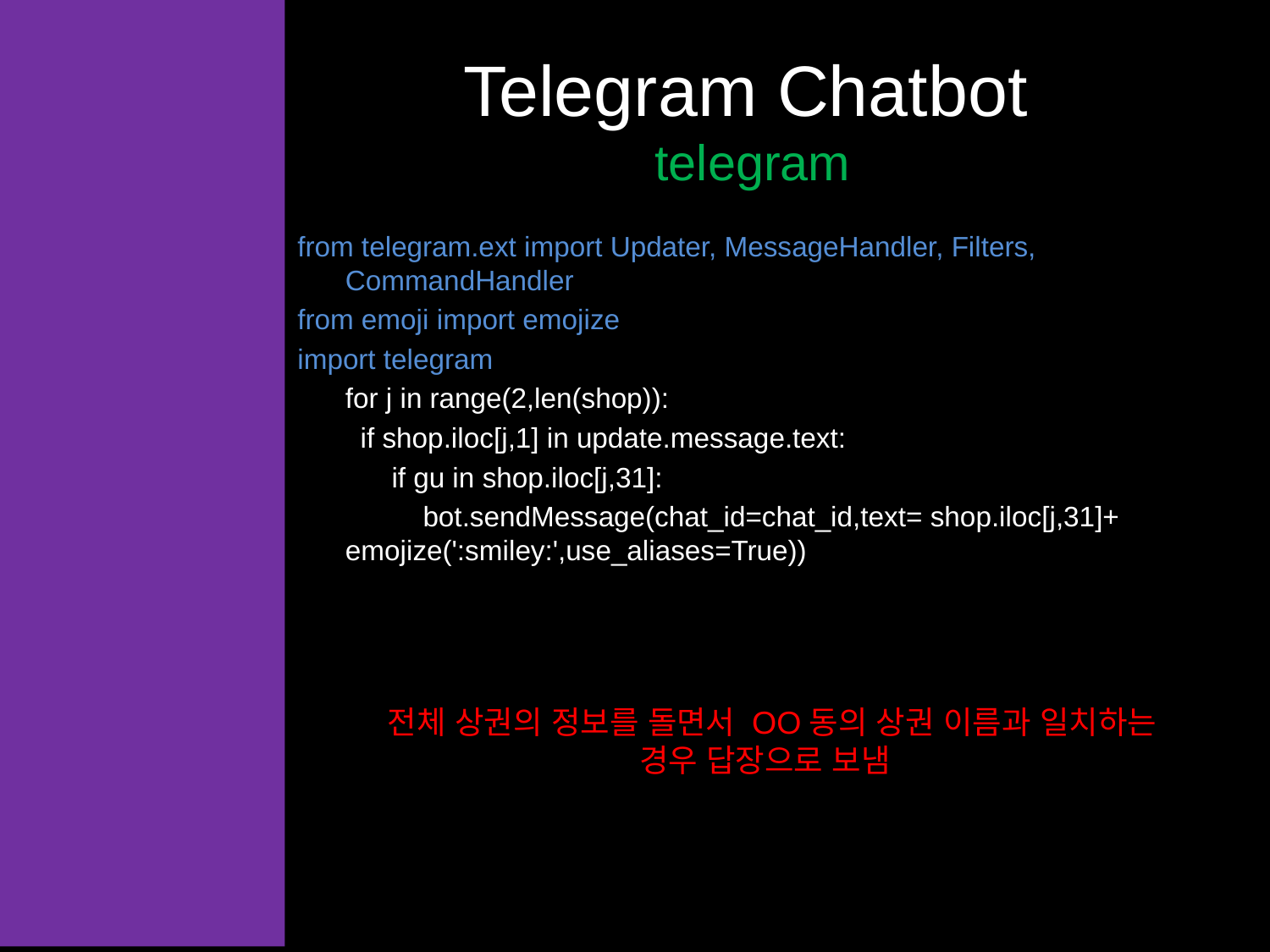

# Telegram Chatbot telegram
from telegram.ext import Updater, MessageHandler, Filters, CommandHandler
from emoji import emojize
import telegram
	for j in range(2,len(shop)):
        if shop.iloc[j,1] in update.message.text:
            if gu in shop.iloc[j,31]:
                bot.sendMessage(chat_id=chat_id,text= shop.iloc[j,31]+ emojize(':smiley:',use_aliases=True))

 전체 상권의 정보를 돌면서 OO동의 상권 이름과 일치하는 경우 답장으로 보냄